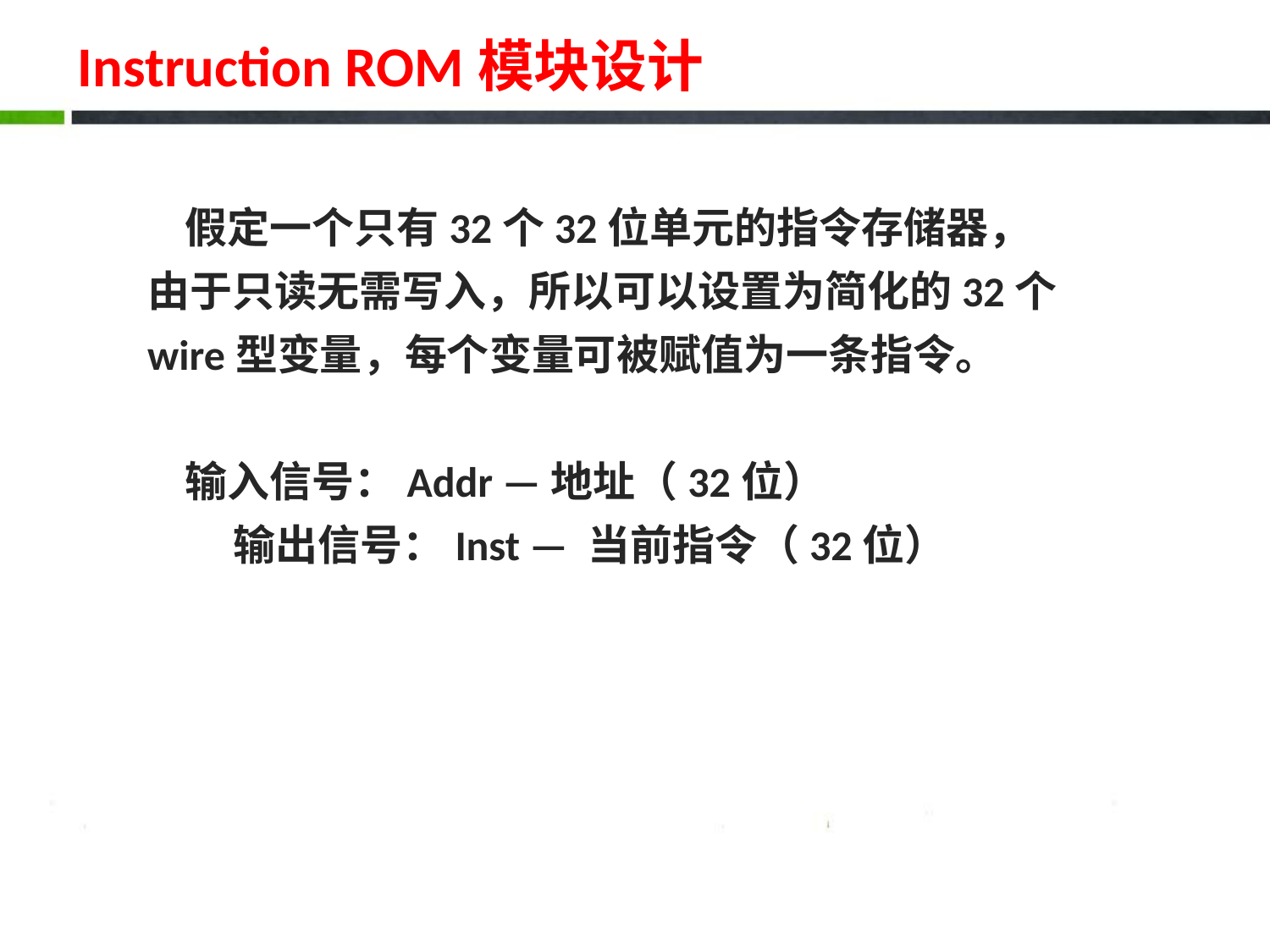

# Instruction ROM模块设计

假定一个只有32个32位单元的指令存储器，由于只读无需写入，所以可以设置为简化的32个wire型变量，每个变量可被赋值为一条指令。

输入信号：Addr —地址（32位）
    输出信号：Inst — 当前指令（32位）